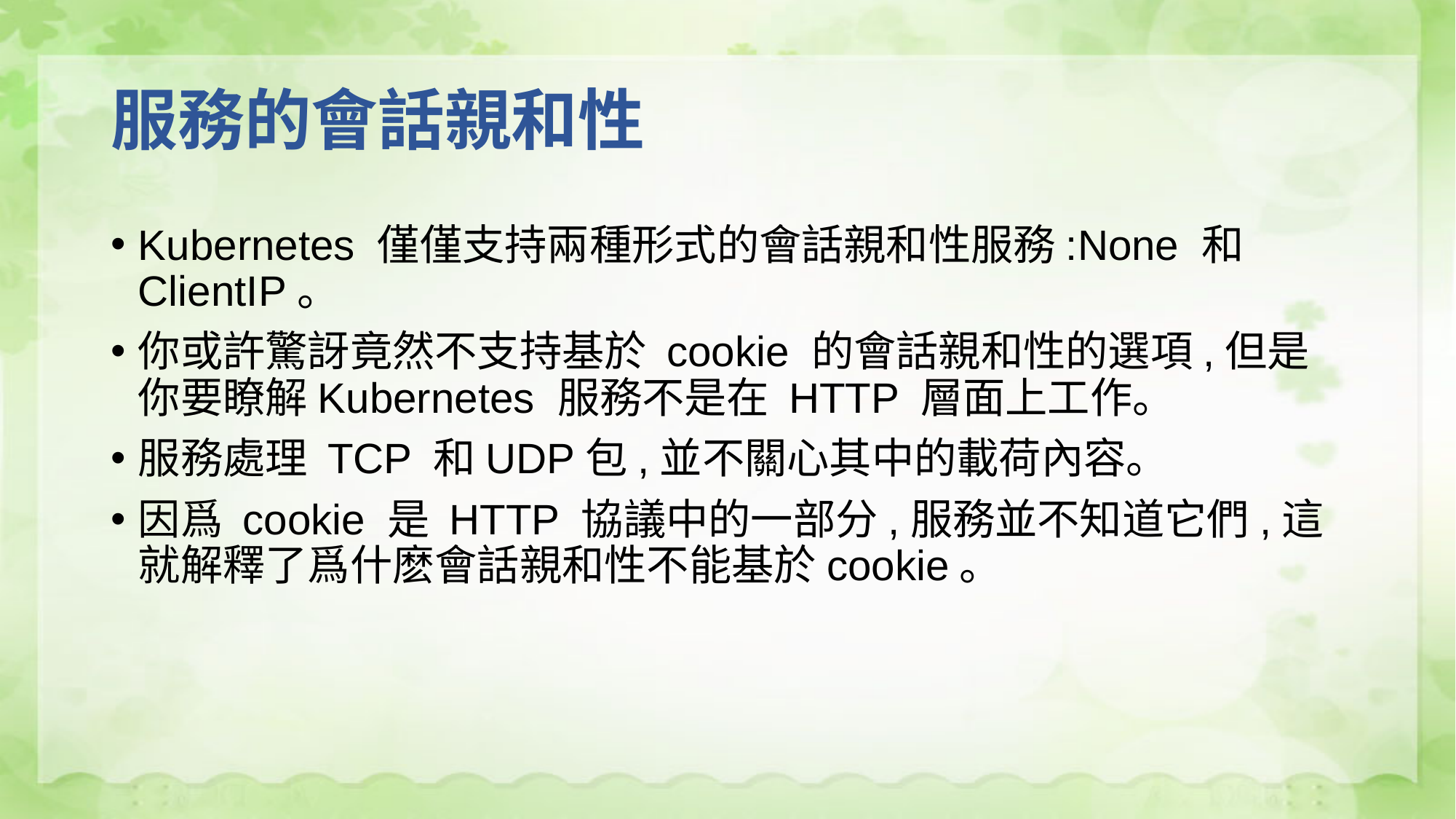

# 服務的會話親和性
Kubernetes 僅僅支持兩種形式的會話親和性服務:None 和 ClientIP。
你或許驚訝竟然不支持基於 cookie 的會話親和性的選項,但是你要瞭解Kubernetes 服務不是在 HTTP 層面上工作。
服務處理 TCP 和UDP包,並不關心其中的載荷內容。
因爲 cookie 是 HTTP 協議中的一部分,服務並不知道它們,這就解釋了爲什麽會話親和性不能基於cookie。